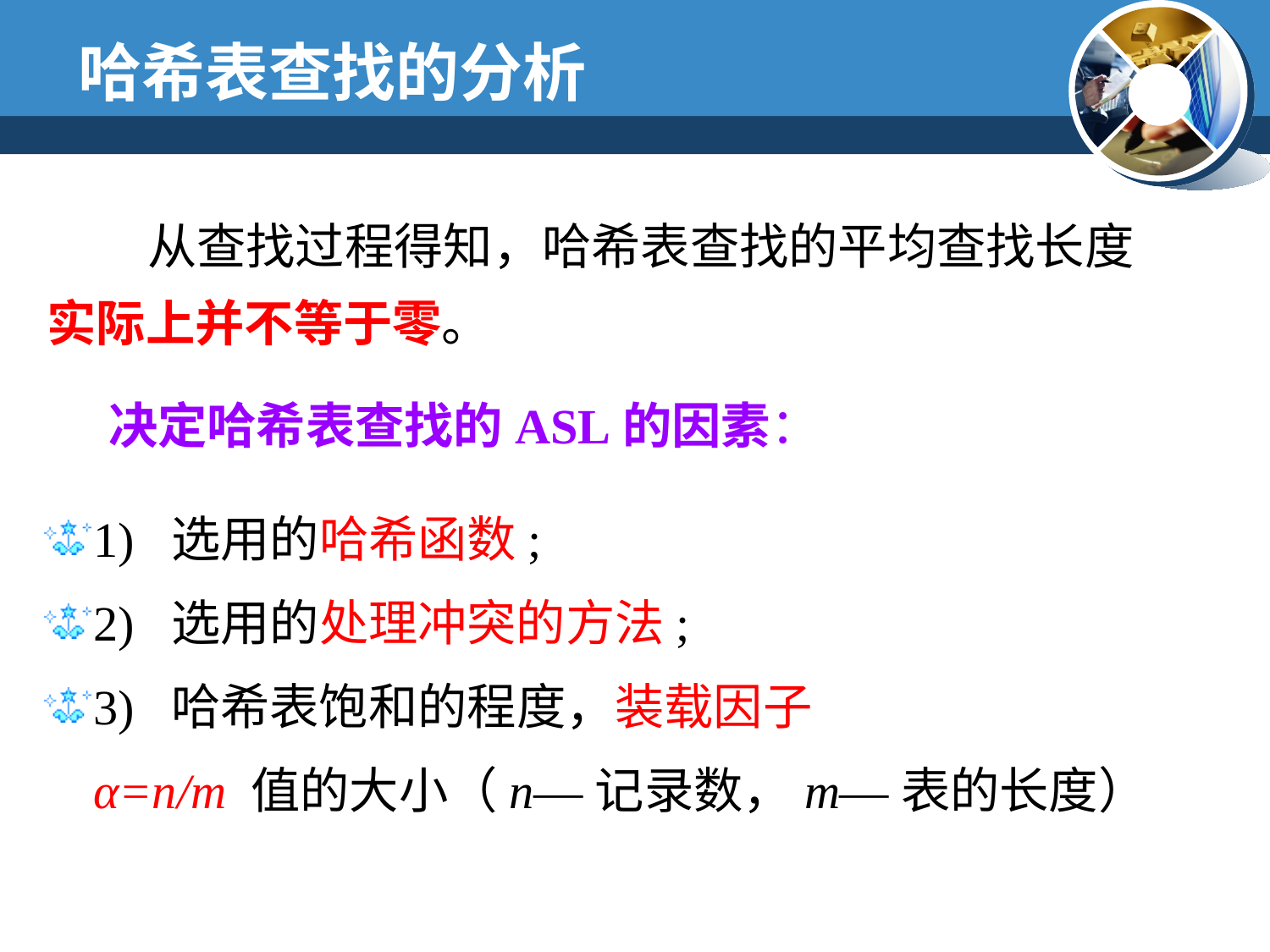

哈希表查找的分析
      从查找过程得知，哈希表查找的平均查找长度实际上并不等于零。
决定哈希表查找的ASL的因素：
1)  选用的哈希函数;
2)  选用的处理冲突的方法;
3)  哈希表饱和的程度，装载因子
    α=n/m 值的大小（n—记录数，m—表的长度）